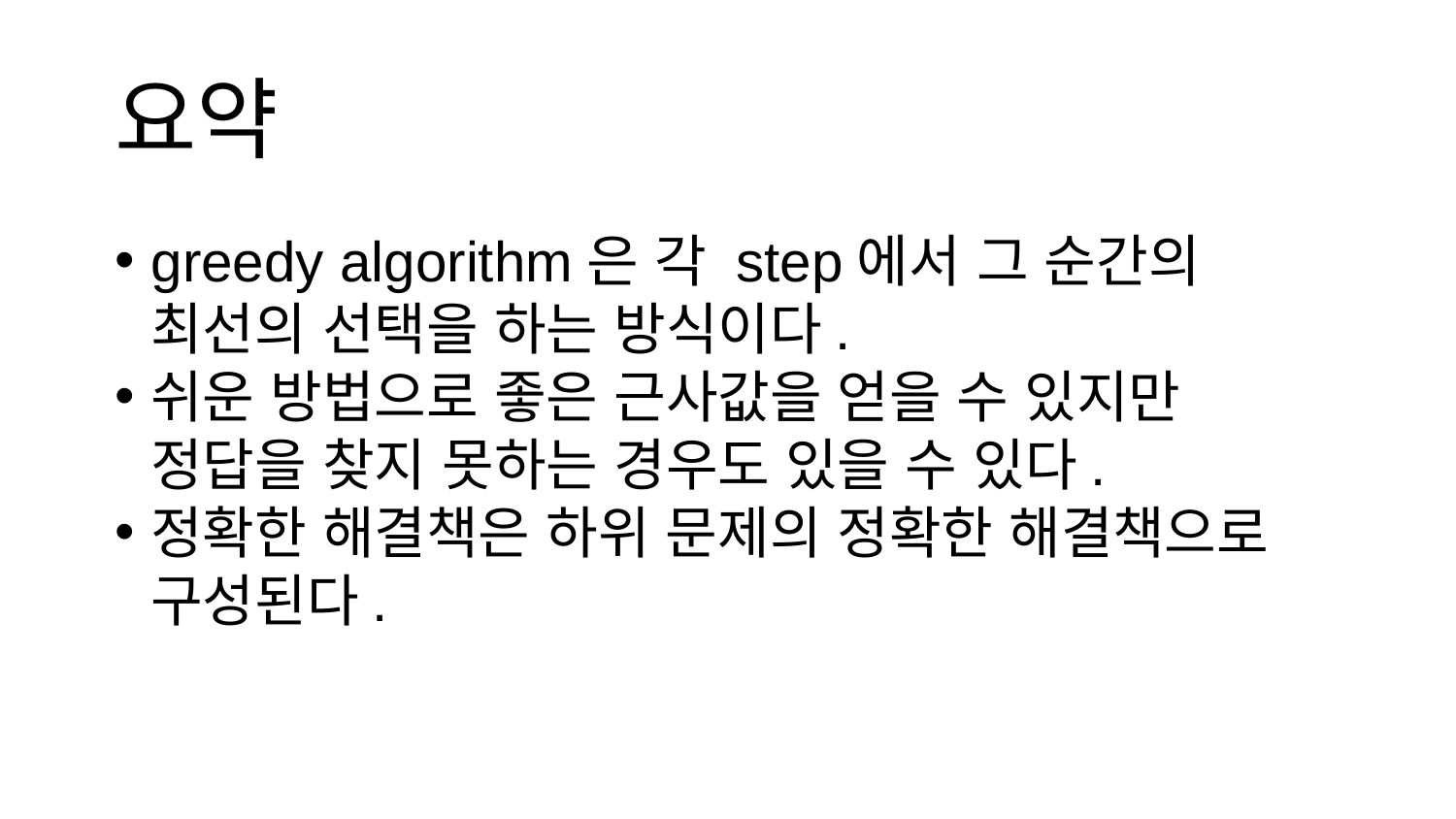

# 요약
greedy algorithm은 각 step에서 그 순간의 최선의 선택을 하는 방식이다.
쉬운 방법으로 좋은 근사값을 얻을 수 있지만 정답을 찾지 못하는 경우도 있을 수 있다.
정확한 해결책은 하위 문제의 정확한 해결책으로 구성된다.